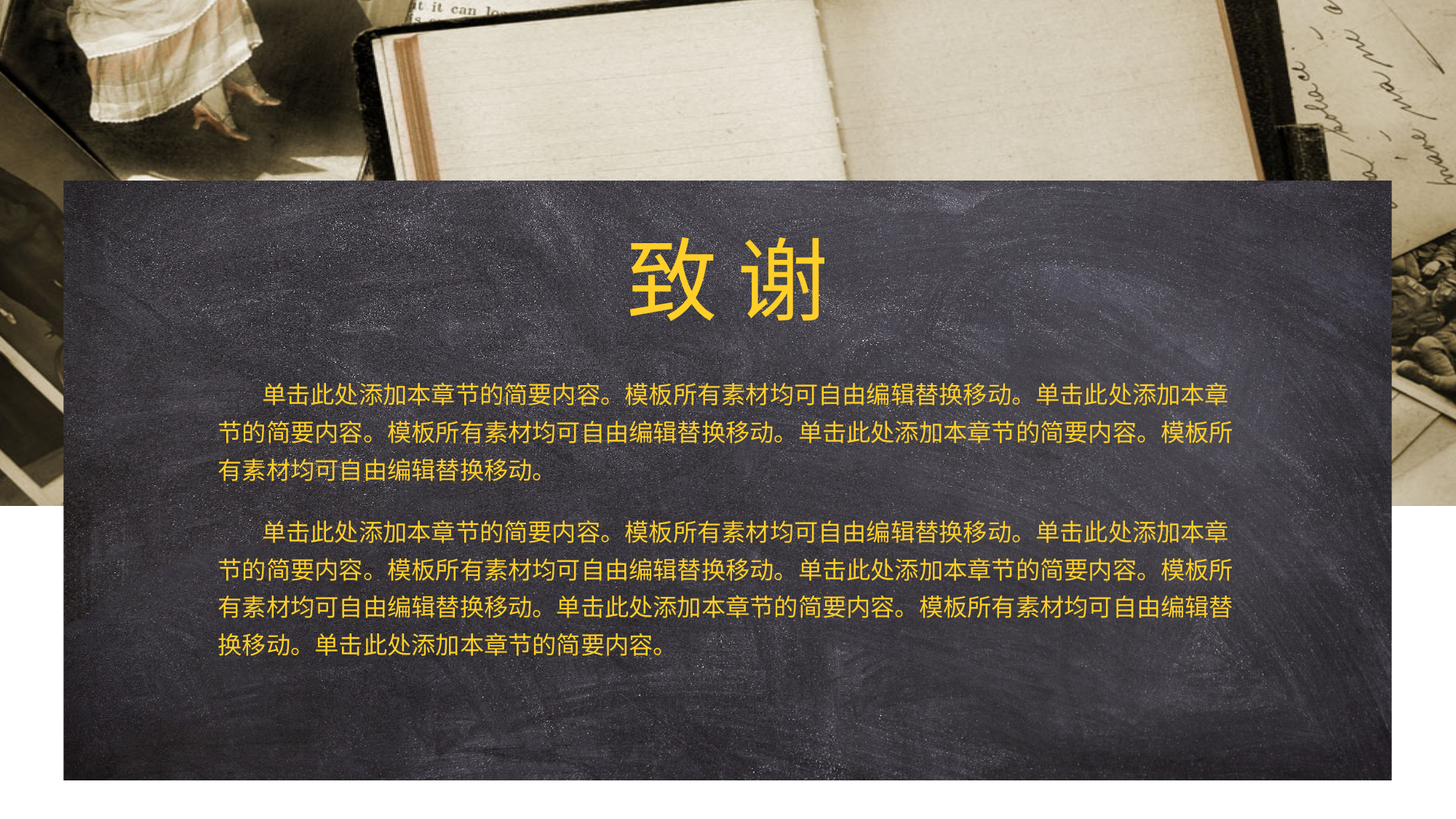

致 谢
       单击此处添加本章节的简要内容。模板所有素材均可自由编辑替换移动。单击此处添加本章节的简要内容。模板所有素材均可自由编辑替换移动。单击此处添加本章节的简要内容。模板所有素材均可自由编辑替换移动。
       单击此处添加本章节的简要内容。模板所有素材均可自由编辑替换移动。单击此处添加本章节的简要内容。模板所有素材均可自由编辑替换移动。单击此处添加本章节的简要内容。模板所有素材均可自由编辑替换移动。单击此处添加本章节的简要内容。模板所有素材均可自由编辑替换移动。单击此处添加本章节的简要内容。